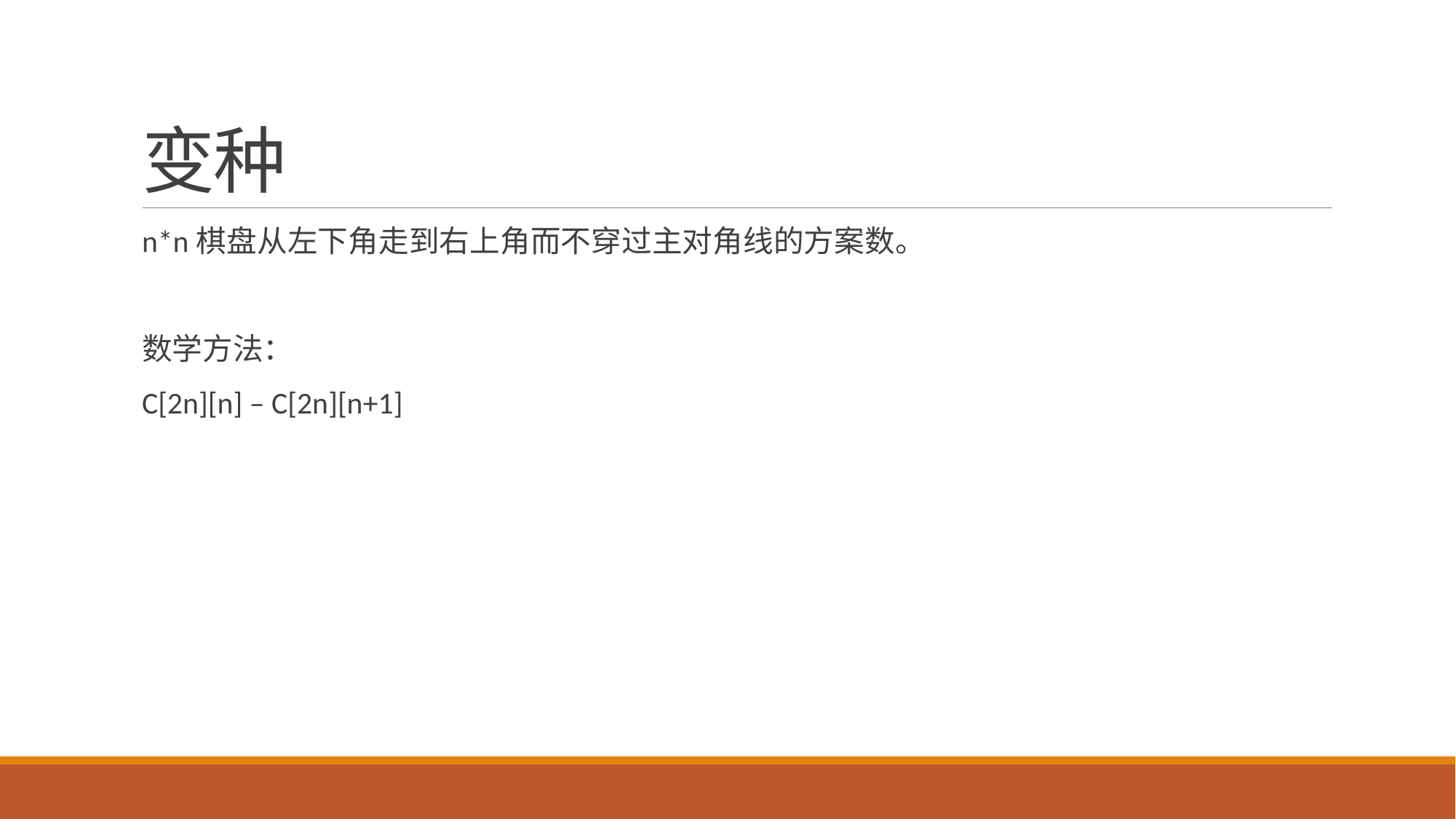

# 变种
n*n棋盘从左下角走到右上角而不穿过主对角线的方案数。

数学方法：
C[2n][n] – C[2n][n+1]